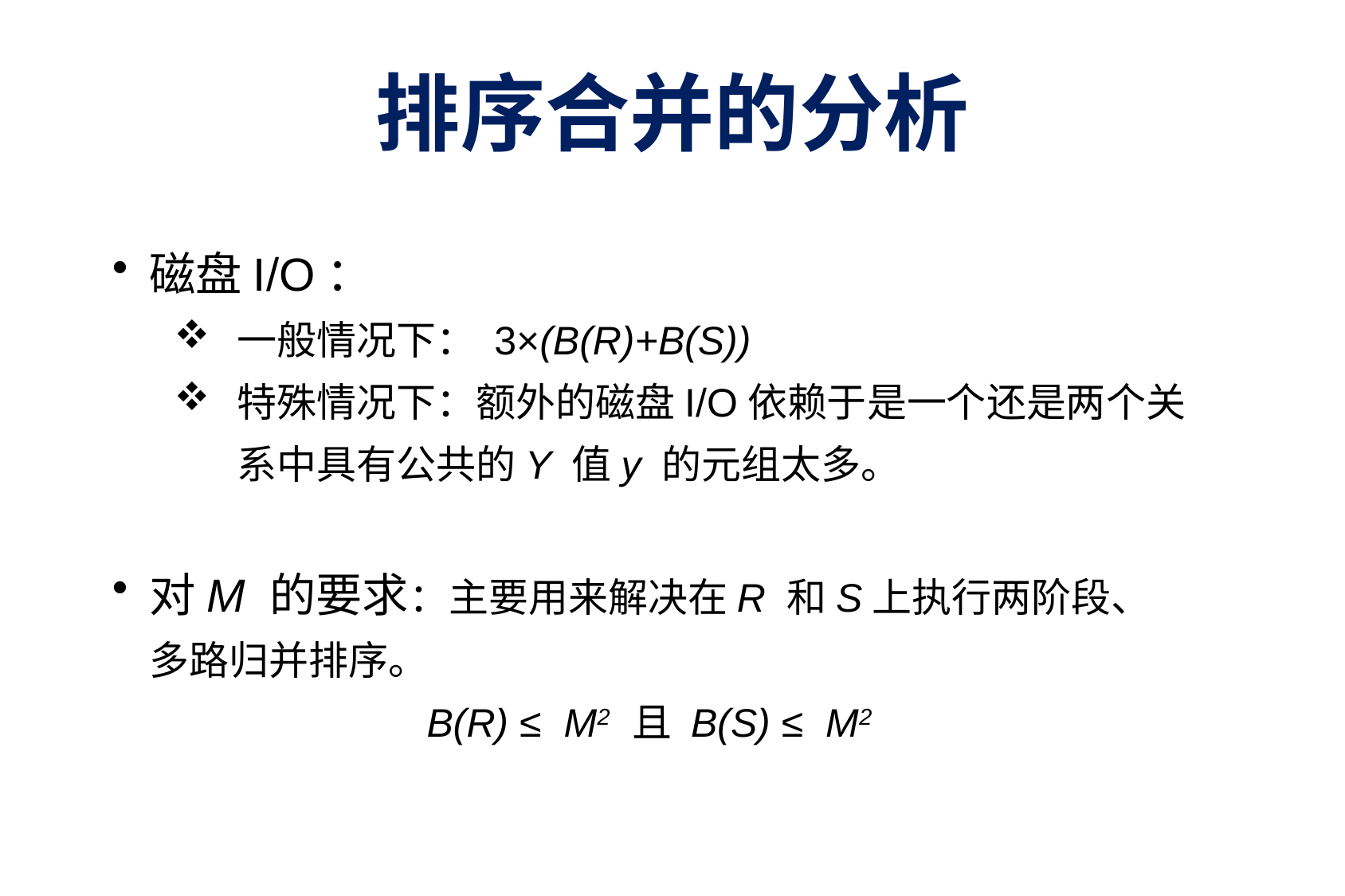

# 排序合并的分析
磁盘I/O：
一般情况下： 3×(B(R)+B(S))
特殊情况下：额外的磁盘I/O依赖于是一个还是两个关系中具有公共的Y 值y 的元组太多。

对M 的要求：主要用来解决在R 和S上执行两阶段、多路归并排序。
B(R) ≤  M2  且 B(S) ≤  M2
28